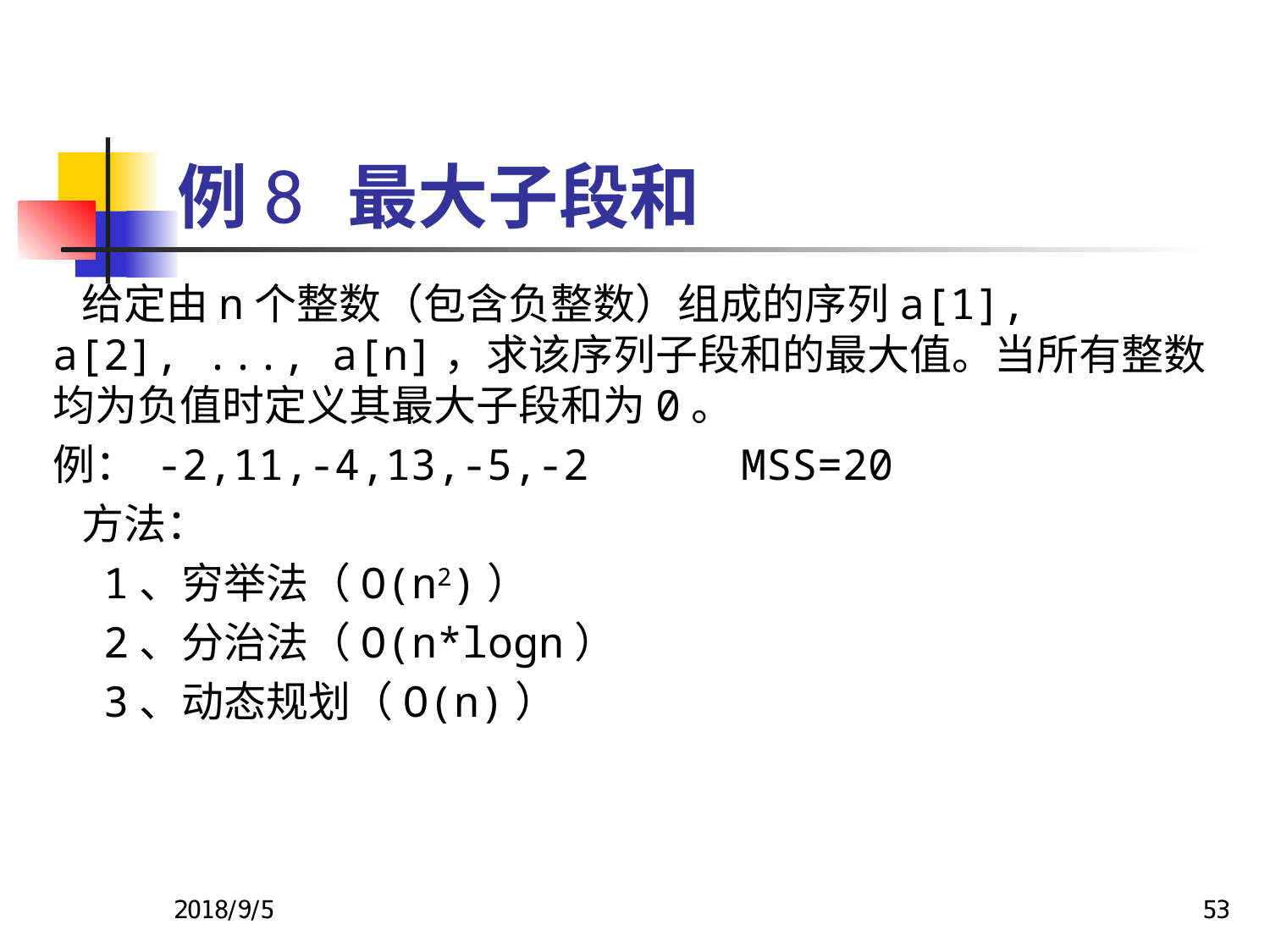

# 例8 最大子段和
  给定由n个整数（包含负整数）组成的序列a[1], a[2], ..., a[n]，求该序列子段和的最大值。当所有整数均为负值时定义其最大子段和为0。
例： -2,11,-4,13,-5,-2      MSS=20
  方法：
  1、穷举法（O(n2)）
  2、分治法（O(n*logn）
  3、动态规划（O(n)）
2018/9/5
53